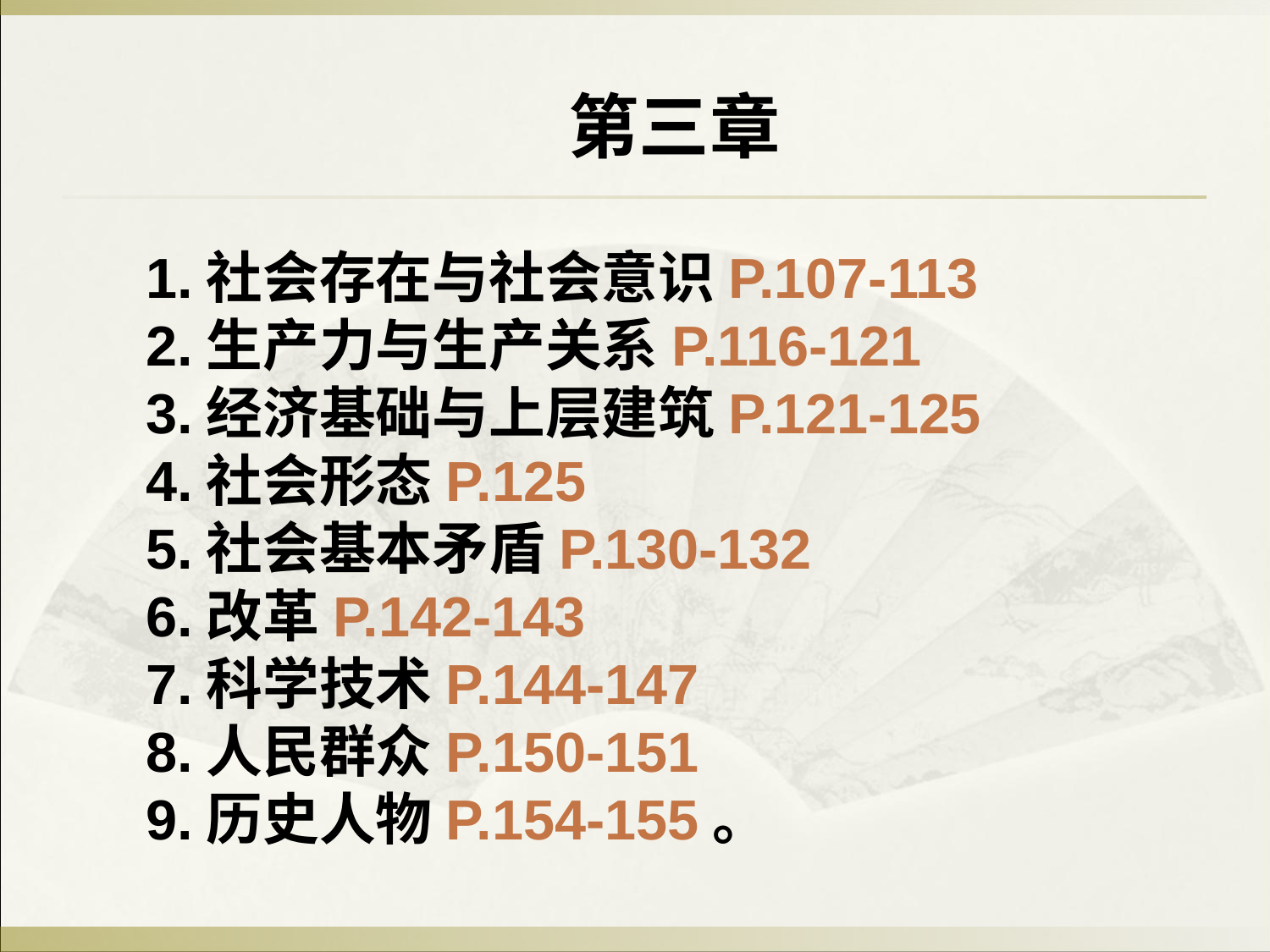

第三章
1.社会存在与社会意识P.107-113
2.生产力与生产关系P.116-121
3.经济基础与上层建筑P.121-125
4.社会形态P.125
5.社会基本矛盾P.130-132
6.改革P.142-143
7.科学技术P.144-147
8.人民群众P.150-151
9.历史人物P.154-155。